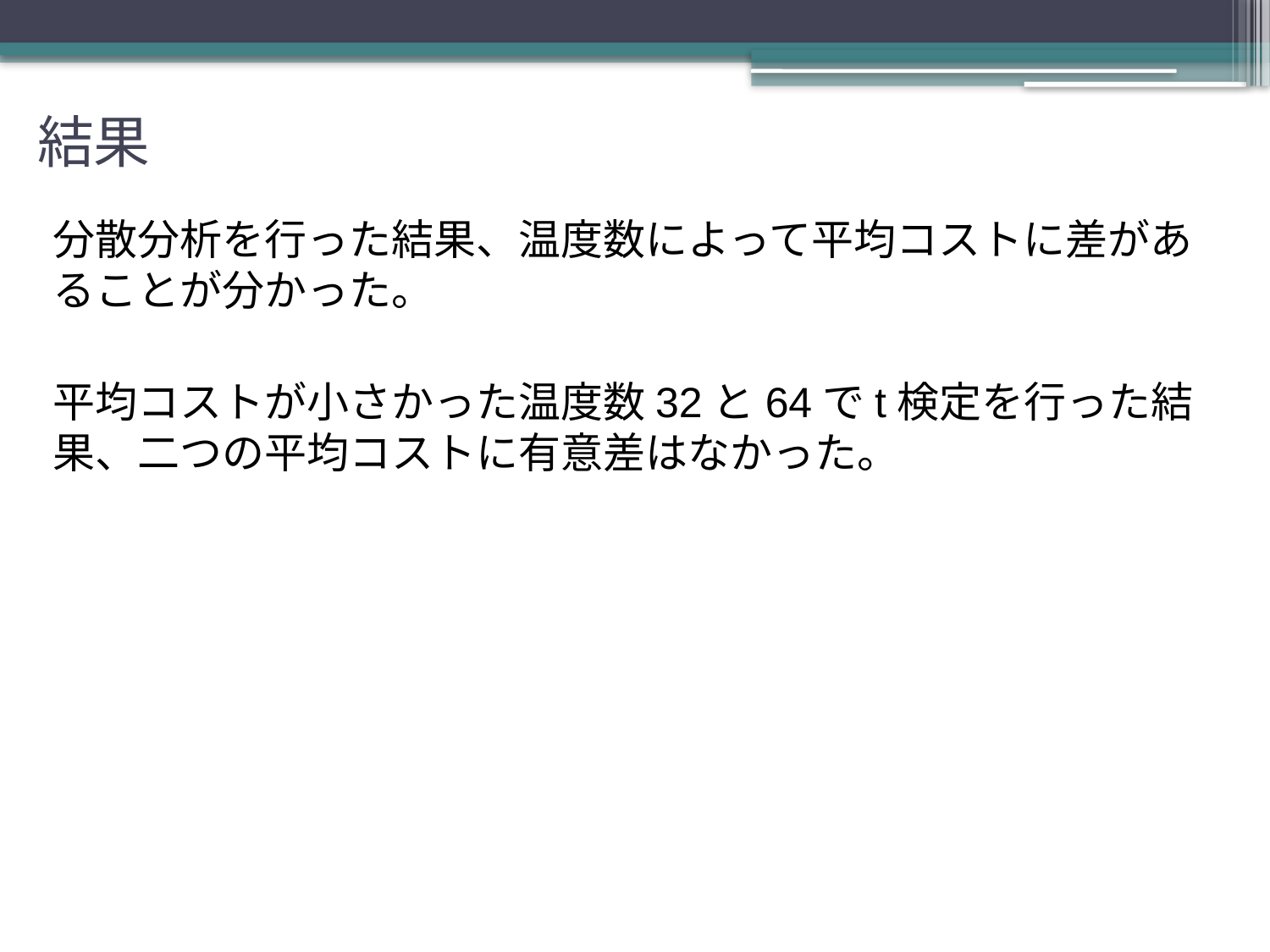

# 結果
分散分析を行った結果、温度数によって平均コストに差があることが分かった。

平均コストが小さかった温度数32と64でt検定を行った結果、二つの平均コストに有意差はなかった。